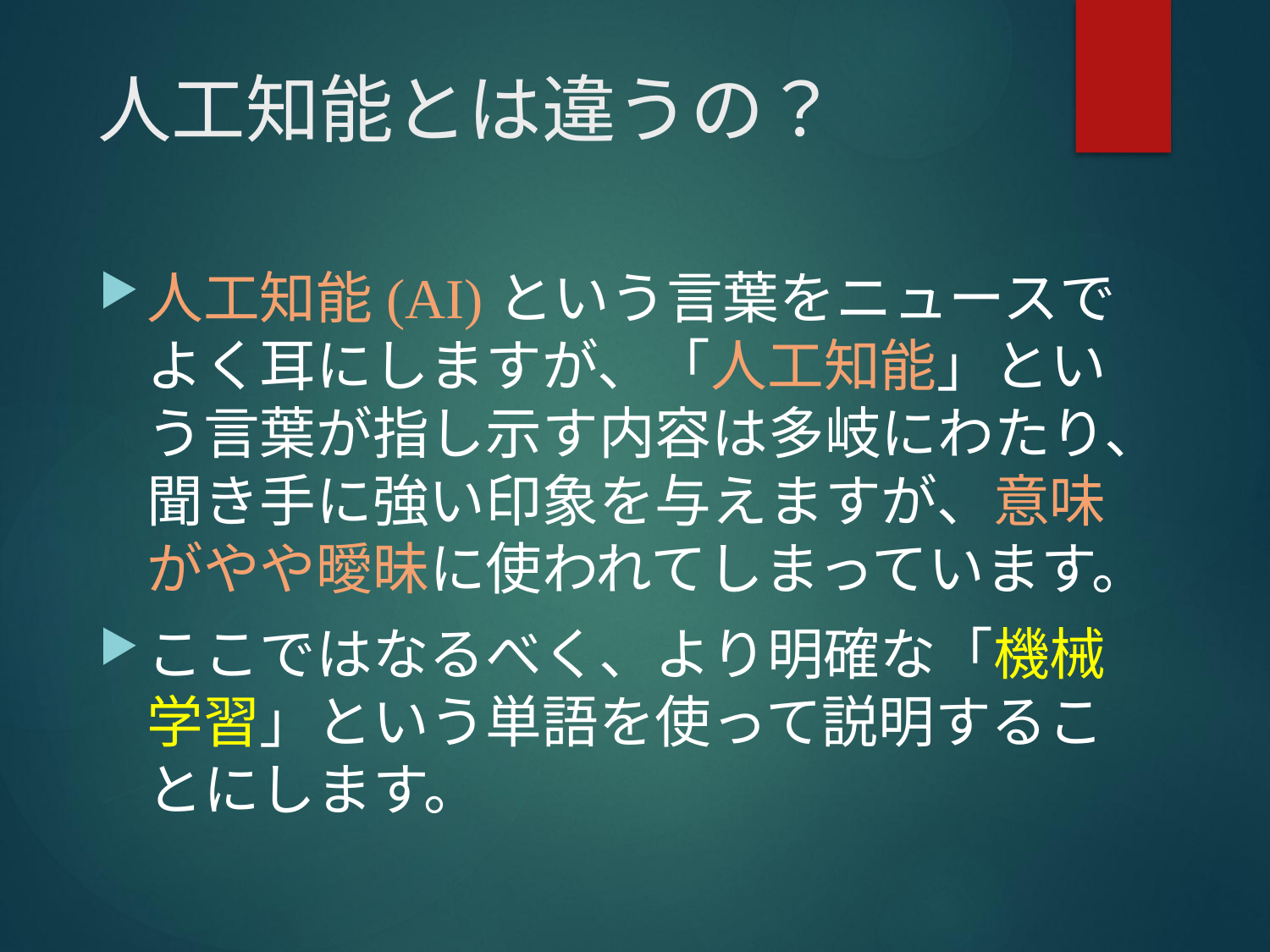

# 人工知能とは違うの？
人工知能(AI)という言葉をニュースでよく耳にしますが、「人工知能」という言葉が指し示す内容は多岐にわたり、聞き手に強い印象を与えますが、意味がやや曖昧に使われてしまっています。
ここではなるべく、より明確な「機械学習」という単語を使って説明することにします。